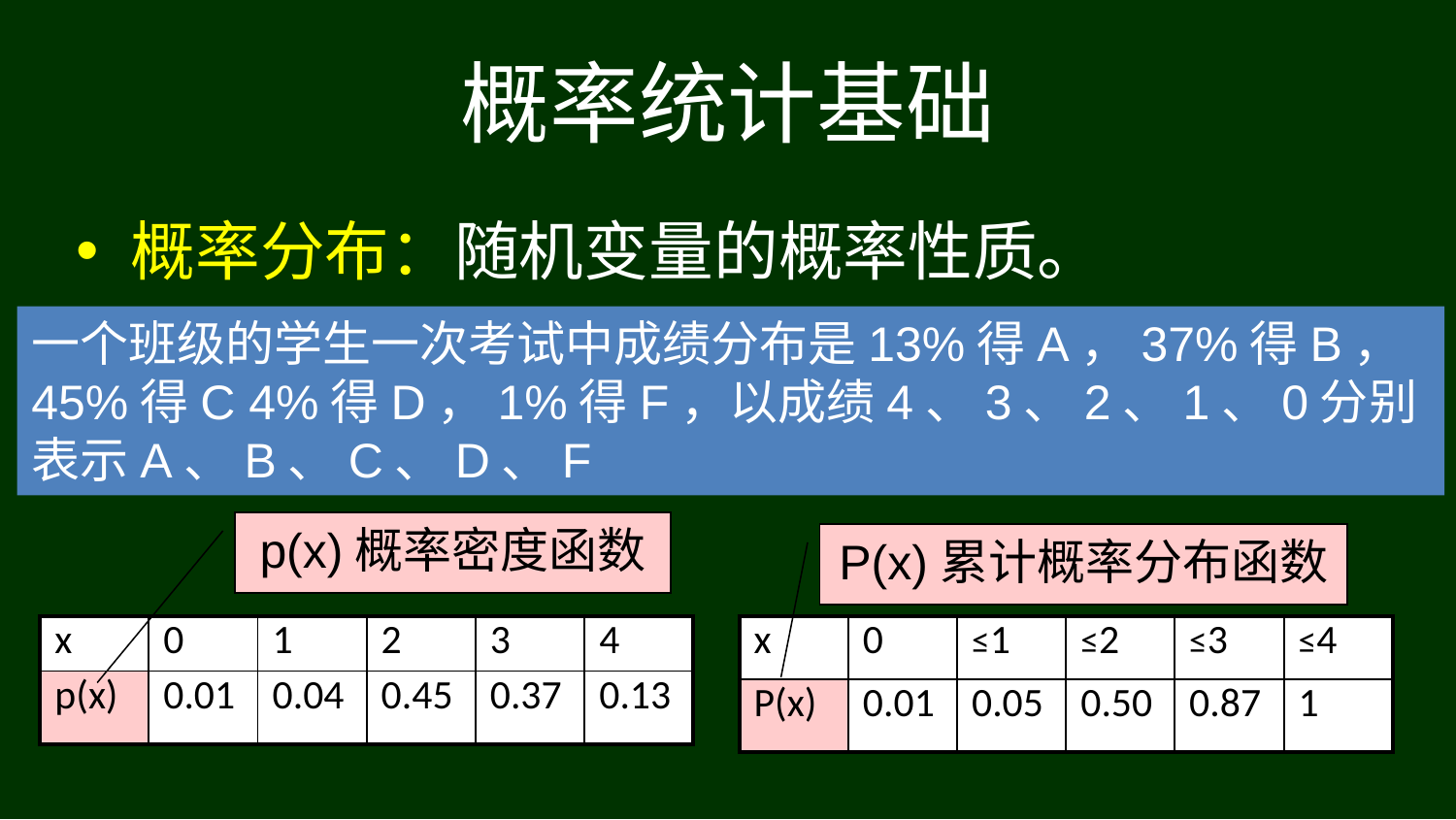

概率统计基础
概率分布：随机变量的概率性质。
一个班级的学生一次考试中成绩分布是13%得A，37%得B，45%得C 4%得D，1%得F，以成绩4、3、2、1、0分别表示A、B、C、D、F
p(x)概率密度函数
P(x)累计概率分布函数
| x | 0 | 1 | 2 | 3 | 4 |
| --- | --- | --- | --- | --- | --- |
| p(x) | 0.01 | 0.04 | 0.45 | 0.37 | 0.13 |
| x | 0 | ≤1 | ≤2 | ≤3 | ≤4 |
| --- | --- | --- | --- | --- | --- |
| P(x) | 0.01 | 0.05 | 0.50 | 0.87 | 1 |